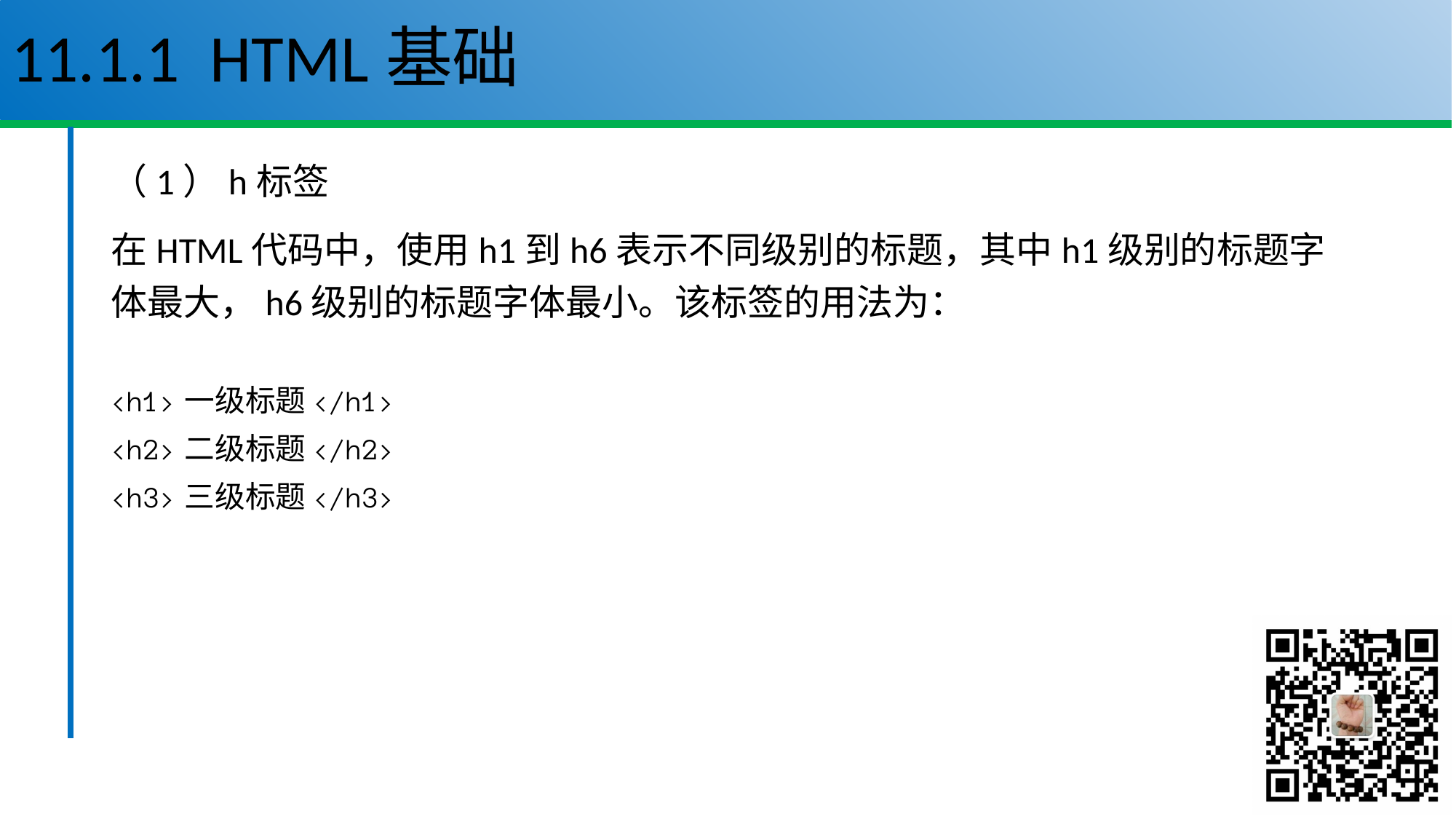

# 11.1.1  HTML基础
（1）h标签
在HTML代码中，使用h1到h6表示不同级别的标题，其中h1级别的标题字体最大，h6级别的标题字体最小。该标签的用法为：

<h1>一级标题</h1>
<h2>二级标题</h2>
<h3>三级标题</h3>
4